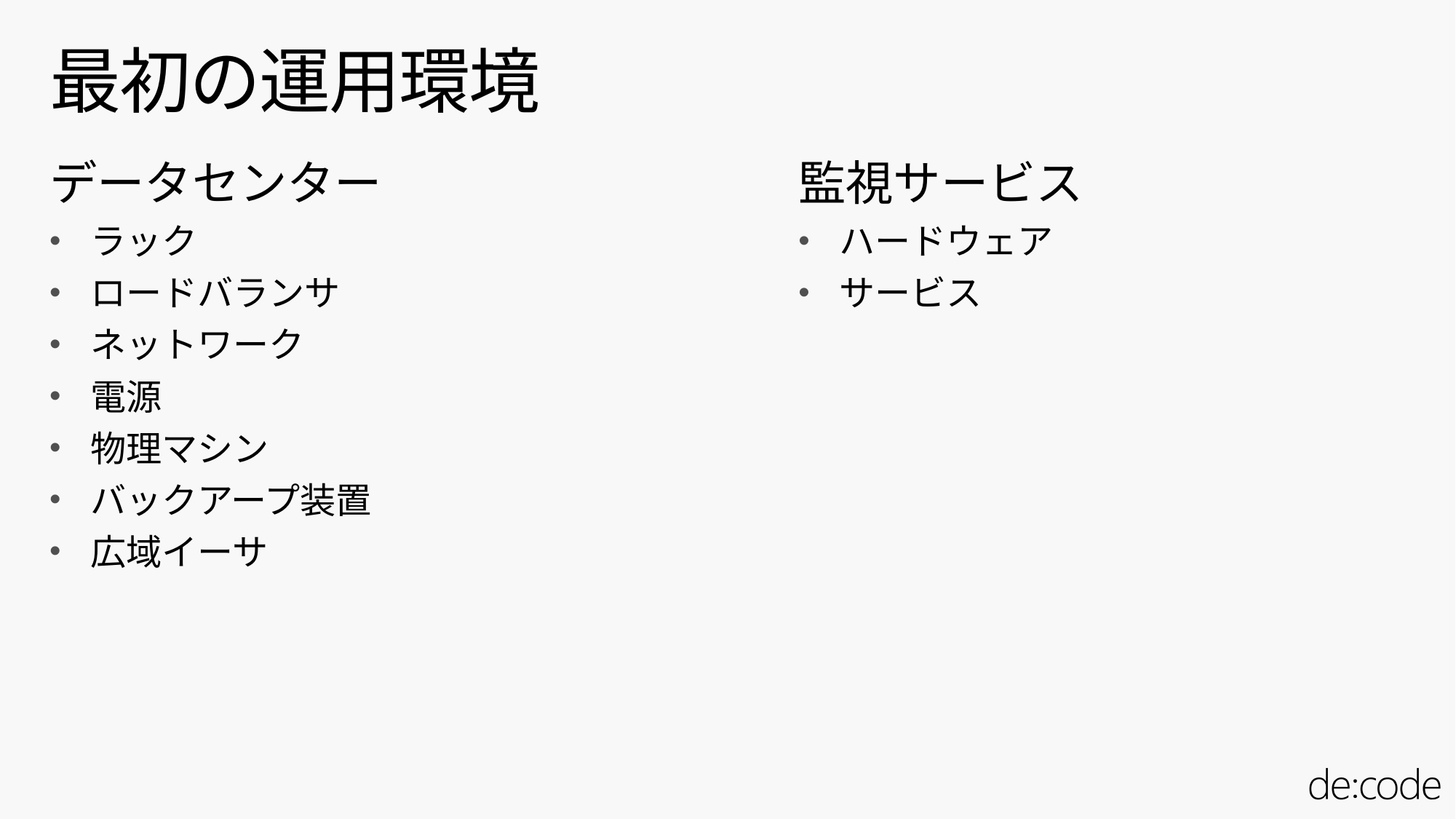

# 最初の運用環境
データセンター
ラック
ロードバランサ
ネットワーク
電源
物理マシン
バックアープ装置
広域イーサ

監視サービス
ハードウェア
サービス